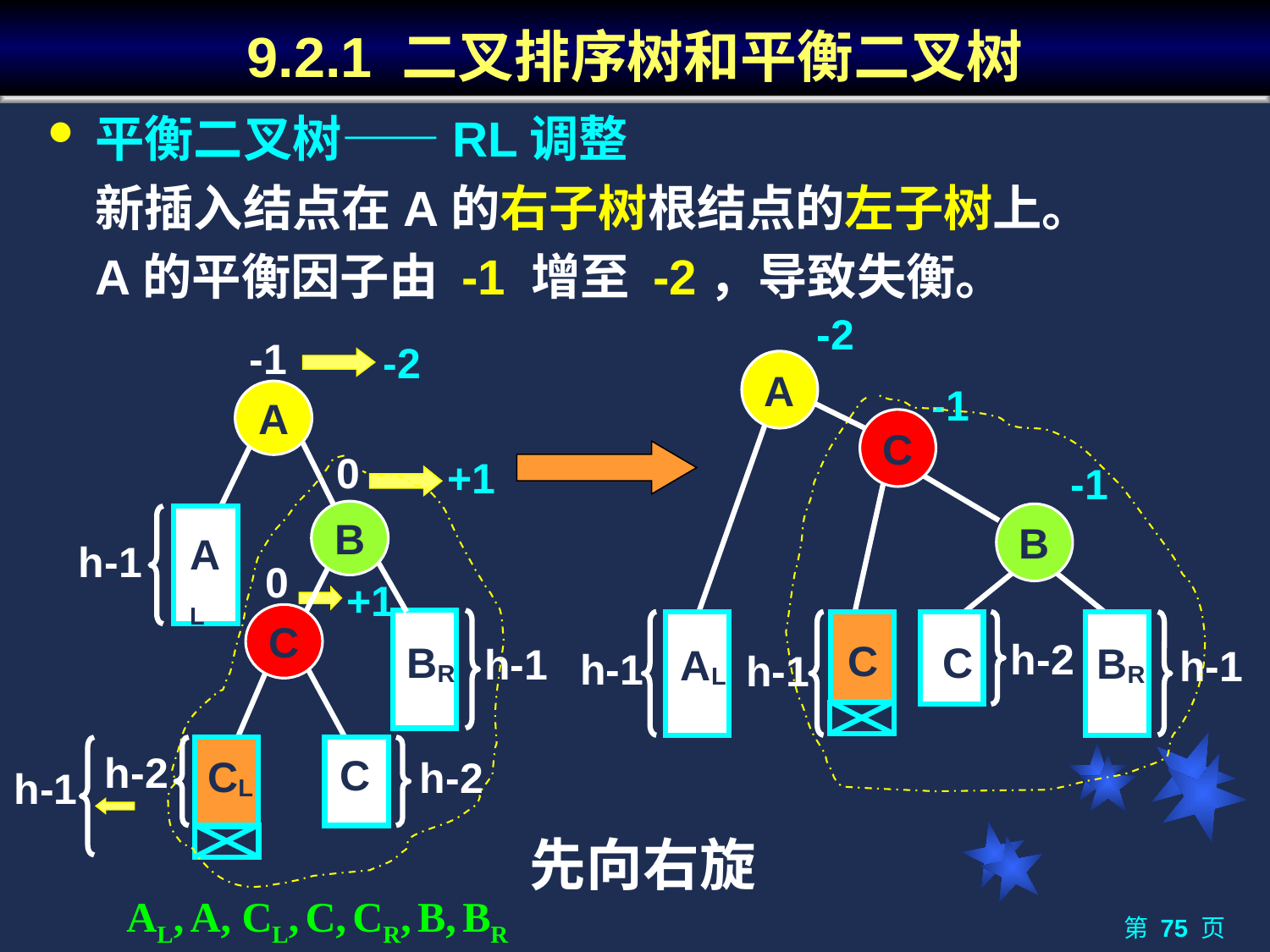

# 9.2.1 二叉排序树和平衡二叉树
平衡二叉树——RL调整
	新插入结点在A的右子树根结点的左子树上。
	A的平衡因子由 -1 增至 -2，导致失衡。
-2
-1
-2

A

C

B

h-2
CL
CR
BR
AL
h-1
h-1
h-1

-1
A

B

AL
h-1

C

BR
h-1

h-2
CR
CL
h-2

0
+1
-1

0
+1

h-1

先向右旋

AL, A, CL, C, CR, B, BR
第 75 页